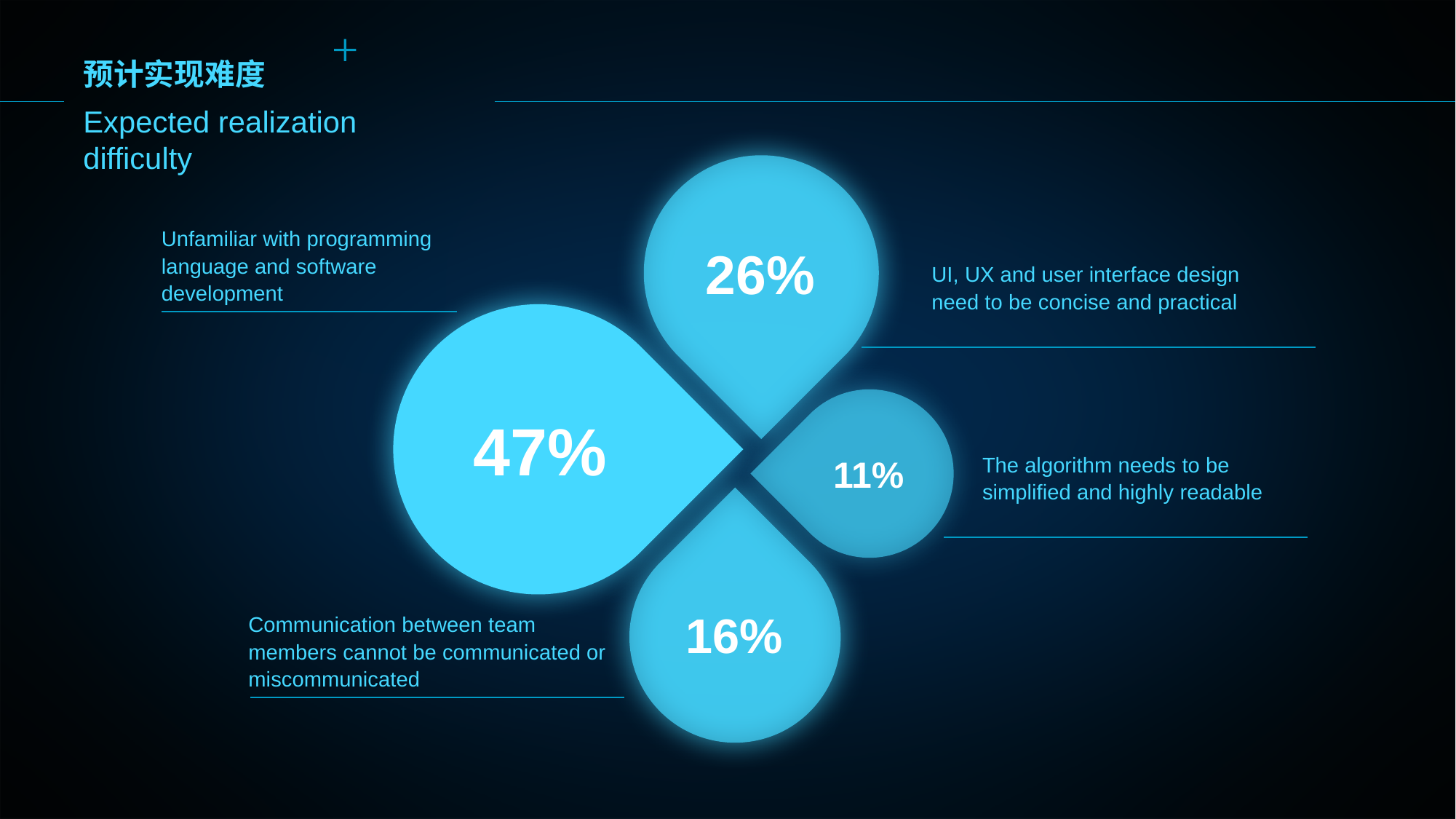

预计实现难度
Expected realization
difficulty

Unfamiliar with programming language and software development
26%
UI, UX and user interface design need to be concise and practical

47%
The algorithm needs to be simplified and highly readable
11%

16%
Communication between team members cannot be communicated or miscommunicated